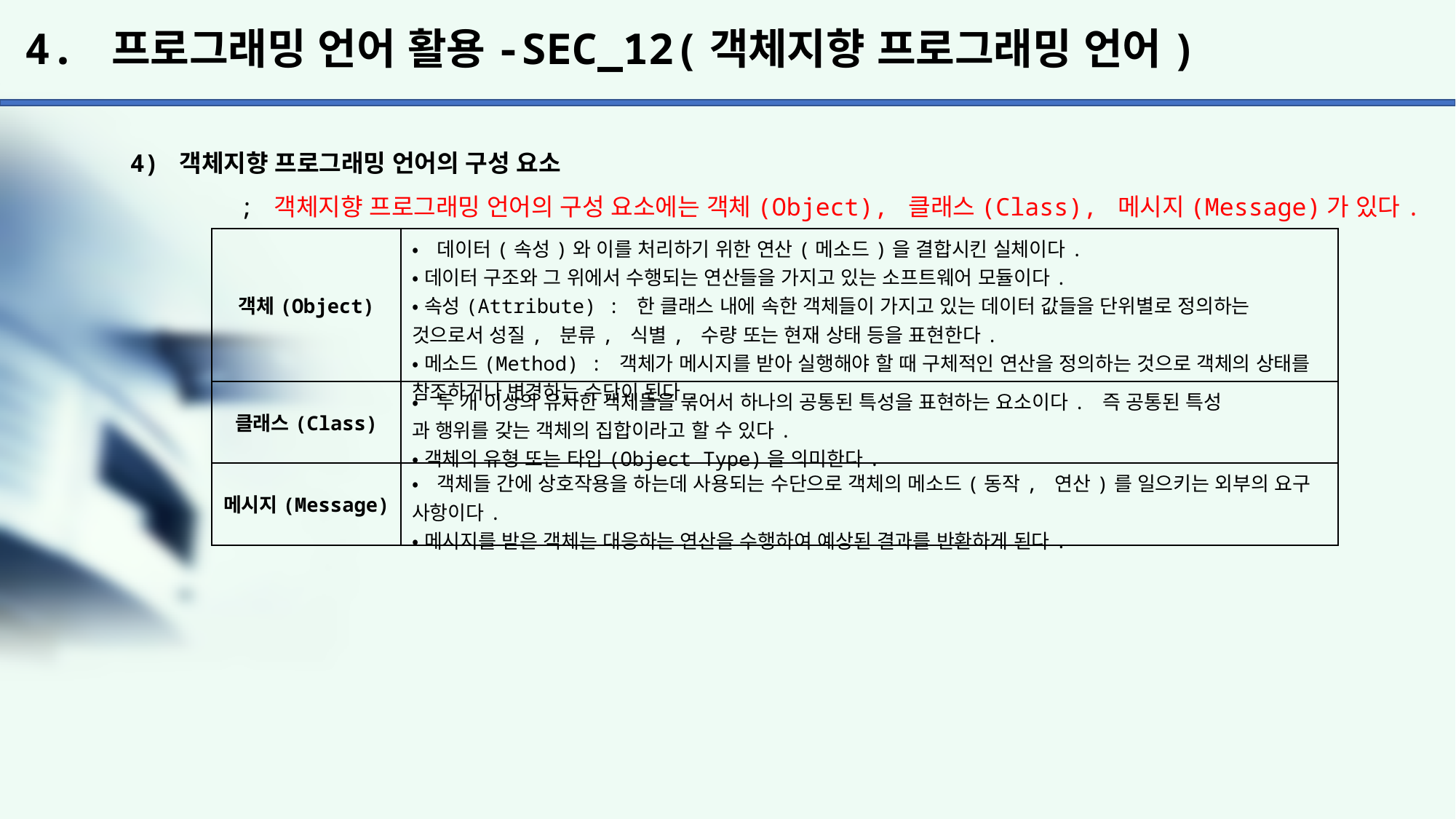

# 4. 프로그래밍 언어 활용-SEC_12(객체지향 프로그래밍 언어)
4) 객체지향 프로그래밍 언어의 구성 요소
	; 객체지향 프로그래밍 언어의 구성 요소에는 객체(Object), 클래스(Class), 메시지(Message)가 있다.
| 객체(Object) | •데이터(속성)와 이를 처리하기 위한 연산(메소드)을 결합시킨 실체이다. •데이터 구조와 그 위에서 수행되는 연산들을 가지고 있는 소프트웨어 모듈이다. •속성(Attribute) : 한 클래스 내에 속한 객체들이 가지고 있는 데이터 값들을 단위별로 정의하는 것으로서 성질, 분류, 식별, 수량 또는 현재 상태 등을 표현한다. •메소드(Method) : 객체가 메시지를 받아 실행해야 할 때 구체적인 연산을 정의하는 것으로 객체의 상태를 참조하거나 변경하는 수단이 된다. |
| --- | --- |
| 클래스(Class) | •두 개 이상의 유사한 객체들을 묶어서 하나의 공통된 특성을 표현하는 요소이다. 즉 공통된 특성 과 행위를 갖는 객체의 집합이라고 할 수 있다. •객체의 유형 또는 타입(Object Type)을 의미한다. |
| 메시지(Message) | •객체들 간에 상호작용을 하는데 사용되는 수단으로 객체의 메소드(동작, 연산)를 일으키는 외부의 요구 사항이다. •메시지를 받은 객체는 대응하는 연산을 수행하여 예상된 결과를 반환하게 된다. |